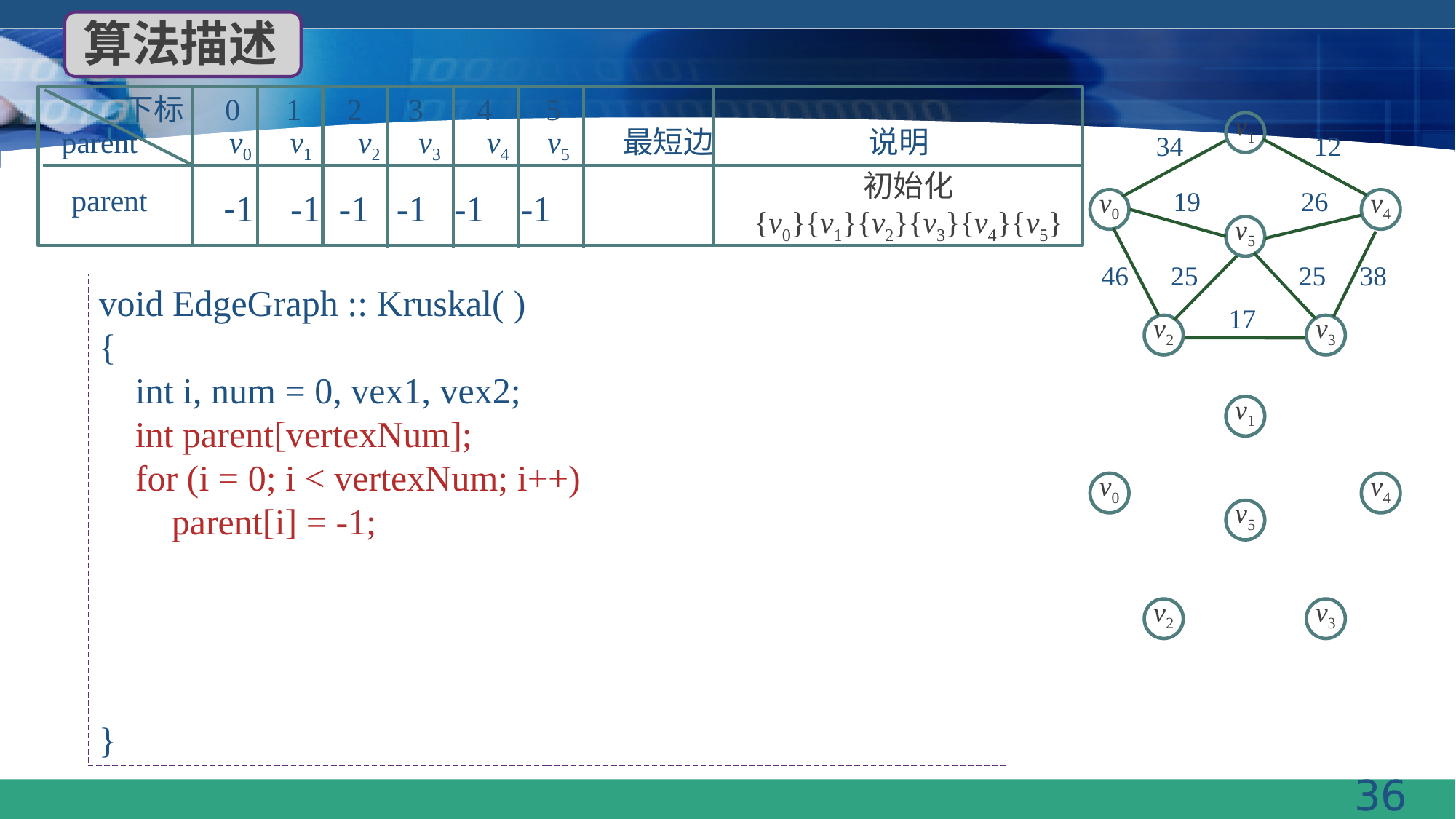

算法描述

       下标     0      1      2      3       4       5

v1
34
12

19
26
v0
v4

v5

46
25
25
38
17
v2
v3

parent            v0     v1      v2     v3      v4     v5      最短边                       说明
初始化
{v0}{v1}{v2}{v3}{v4}{v5}
-1    -1  -1   -1   -1    -1
parent
void EdgeGraph :: Kruskal( )
{
    int i, num = 0, vex1, vex2;
    int parent[vertexNum];
    for (i = 0; i < vertexNum; i++)
        parent[i] = -1;

}
v1
v0
v4
v5
v2
v3